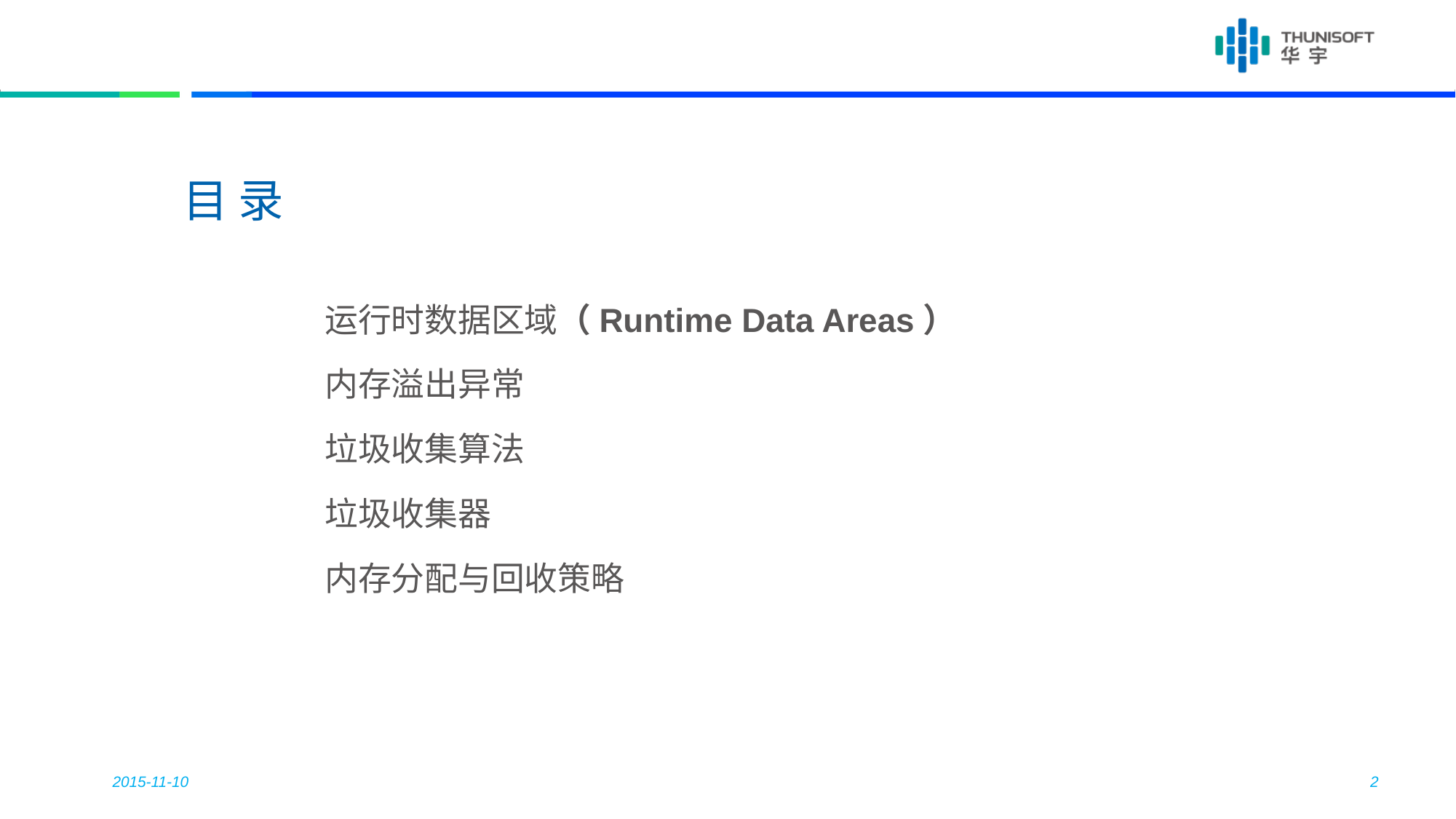

运行时数据区域（Runtime Data Areas）
内存溢出异常
垃圾收集算法
垃圾收集器
内存分配与回收策略
2015-11-10
2